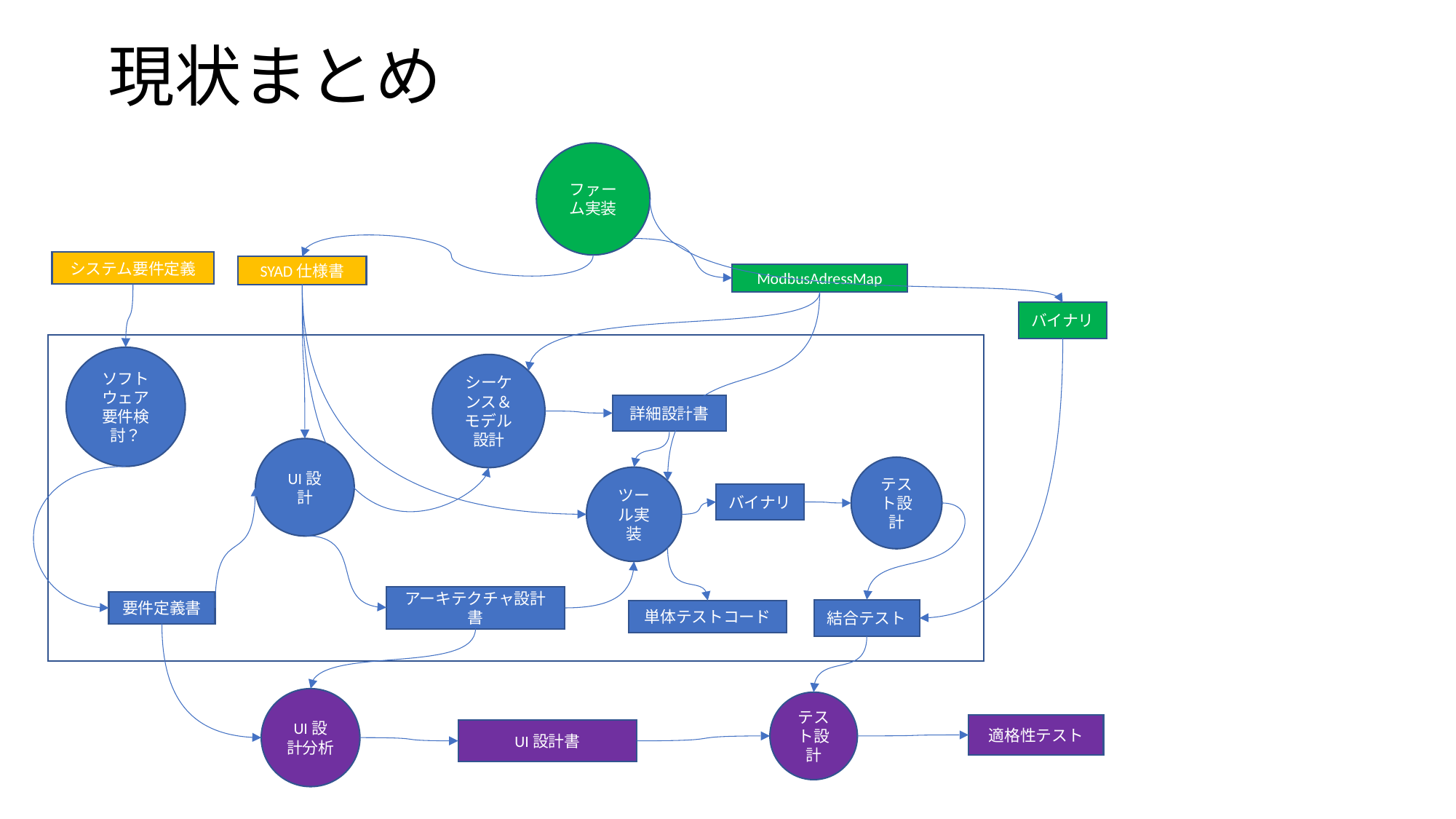

# 現状まとめ
ファーム実装
システム要件定義
SYAD仕様書
ModbusAdressMap
バイナリ

ソフトウェア要件検討？
シーケンス＆モデル設計
詳細設計書
UI設計
テスト設計
ツール実装
バイナリ
アーキテクチャ設計書
要件定義書
結合テスト
単体テストコード
UI設計分析
テスト設計
適格性テスト
UI設計書